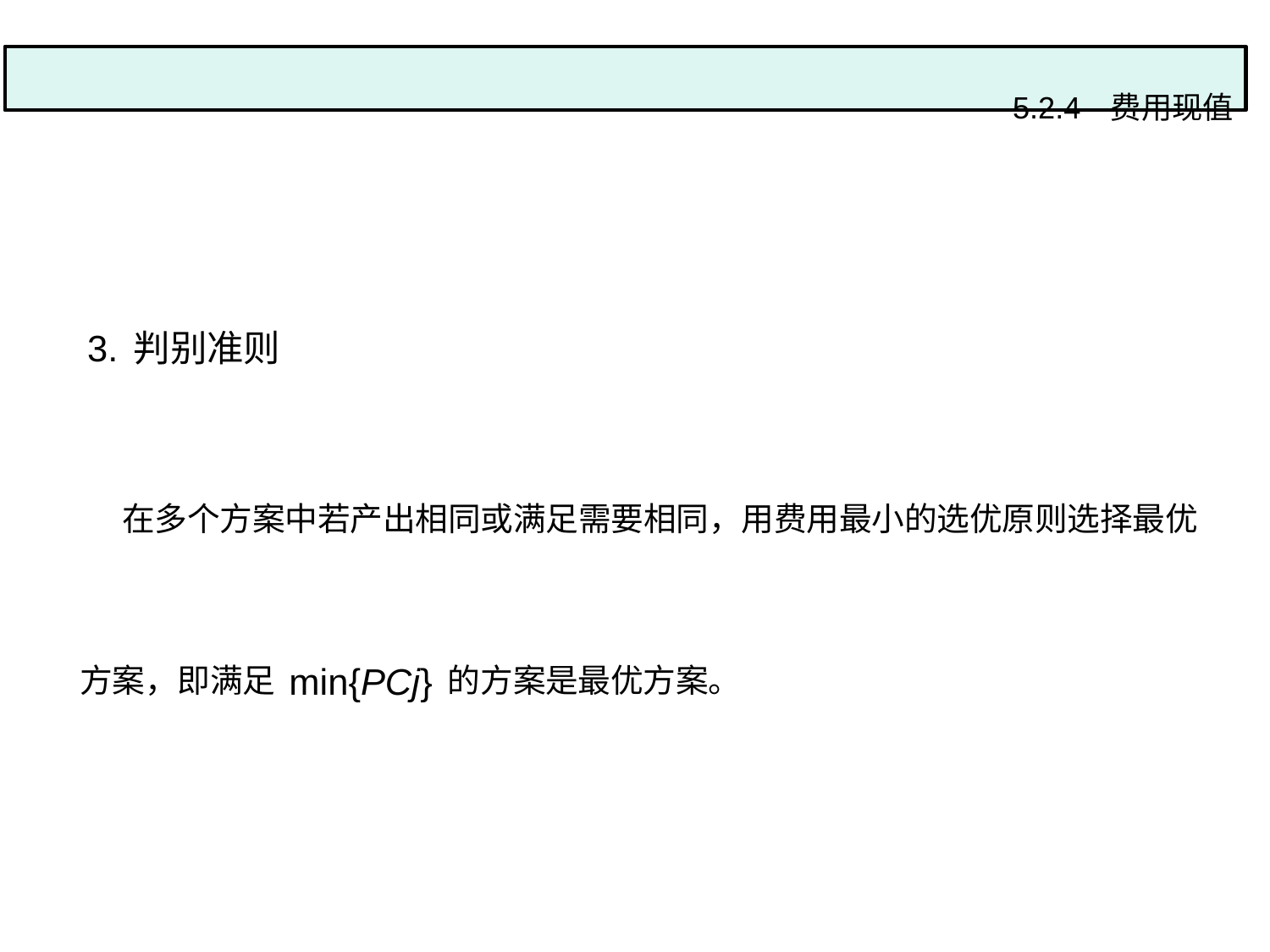

14
5.2.4  费用现值
3.判别准则
    在多个方案中若产出相同或满足需要相同，用费用最小的选优原则选择最优方案，即满足min{PCj}的方案是最优方案。